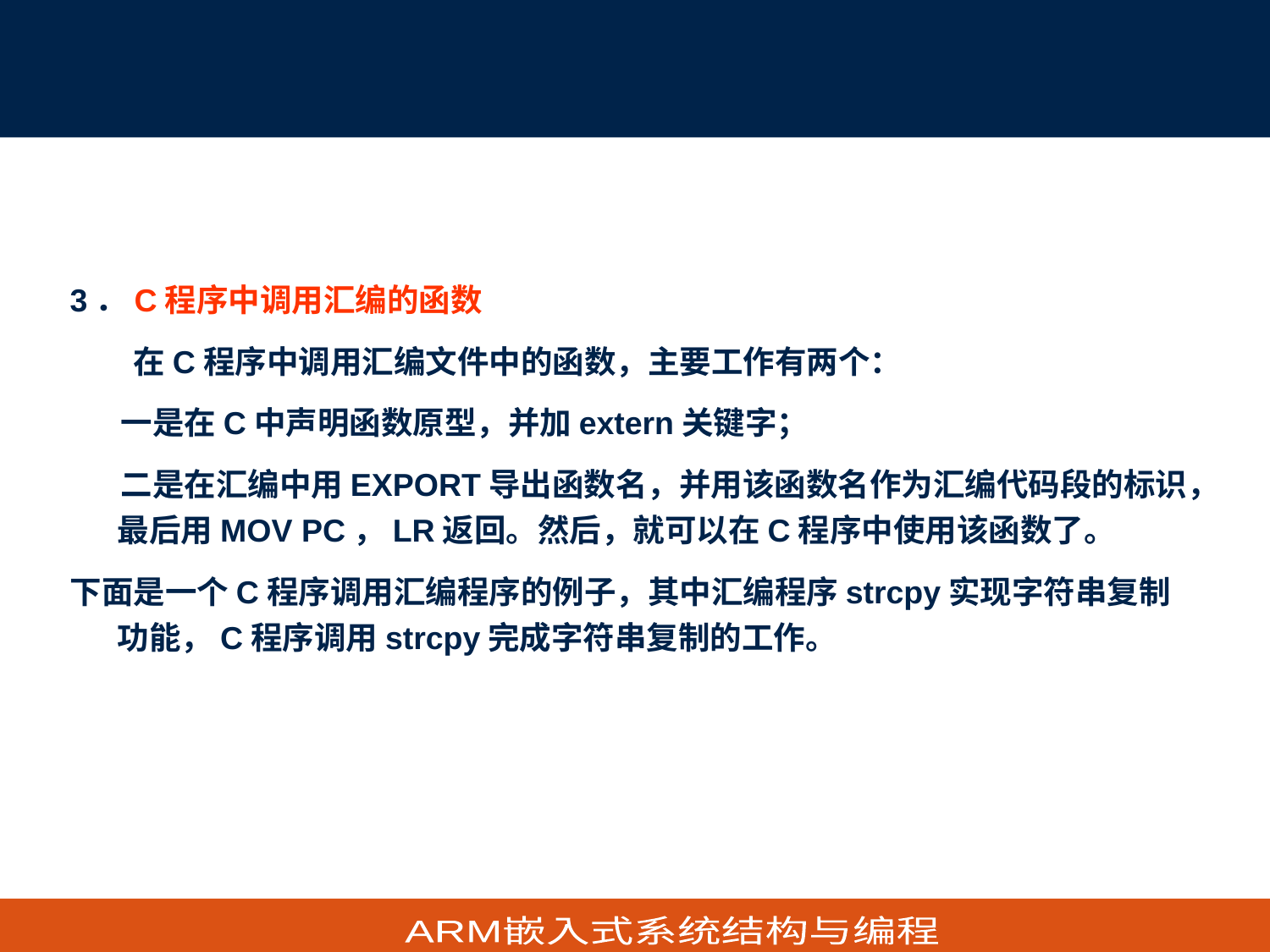

4.4.2  C/C++与汇编语言的混合编程应用
3．C程序中调用汇编的函数
　　在C程序中调用汇编文件中的函数，主要工作有两个：
      一是在C中声明函数原型，并加extern关键字；
      二是在汇编中用EXPORT导出函数名，并用该函数名作为汇编代码段的标识，最后用MOV PC，LR返回。然后，就可以在C程序中使用该函数了。
下面是一个C程序调用汇编程序的例子，其中汇编程序strcpy实现字符串复制功能，C程序调用strcpy完成字符串复制的工作。